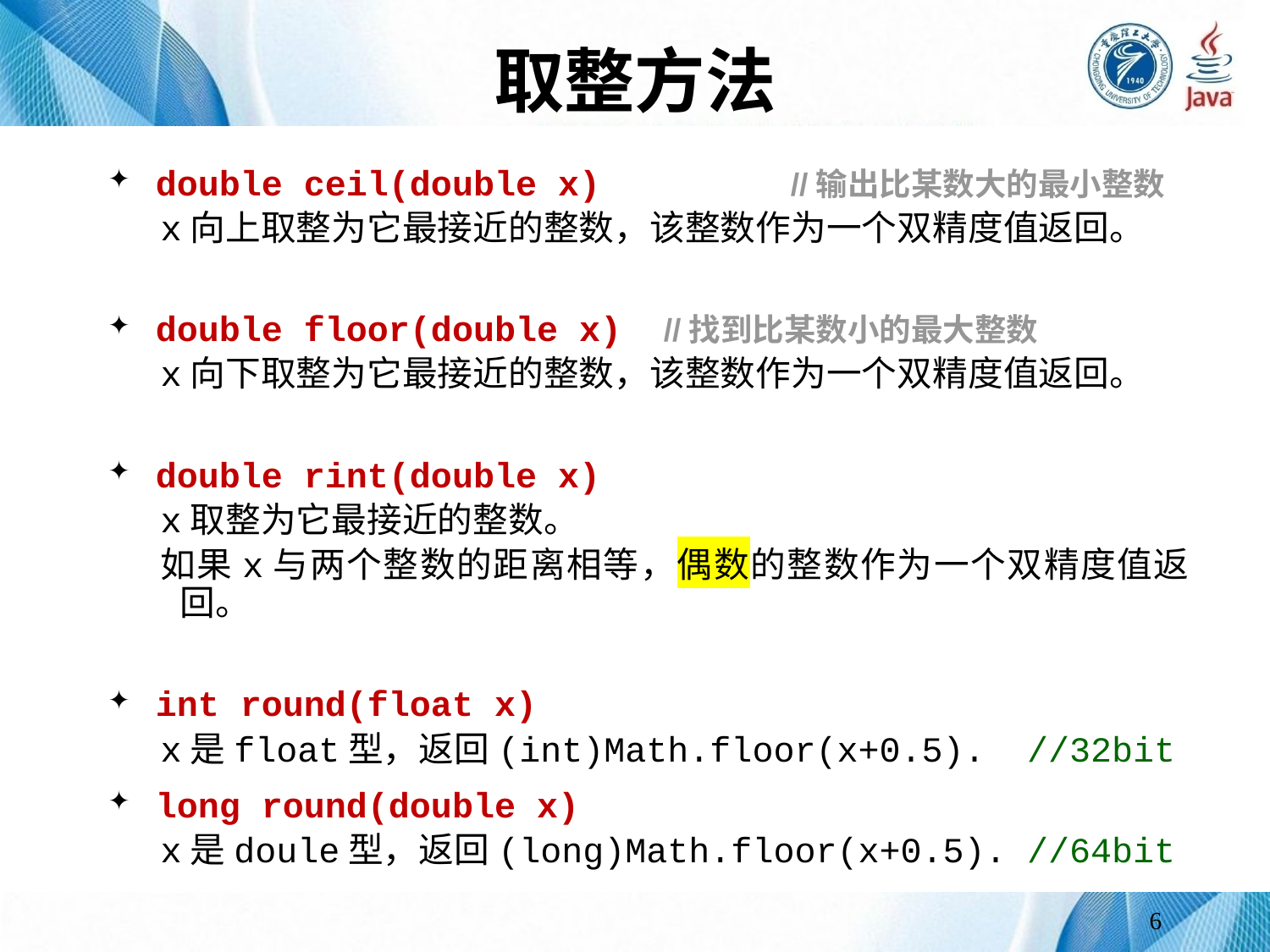

# 取整方法
double ceil(double x)		//输出比某数大的最小整数
x向上取整为它最接近的整数，该整数作为一个双精度值返回。

double floor(double x)	//找到比某数小的最大整数
x向下取整为它最接近的整数，该整数作为一个双精度值返回。

double rint(double x)
x取整为它最接近的整数。
如果x与两个整数的距离相等，偶数的整数作为一个双精度值返回。

int round(float x)
x是float型，返回(int)Math.floor(x+0.5).  //32bit
long round(double x)
x是doule型，返回(long)Math.floor(x+0.5). //64bit

6